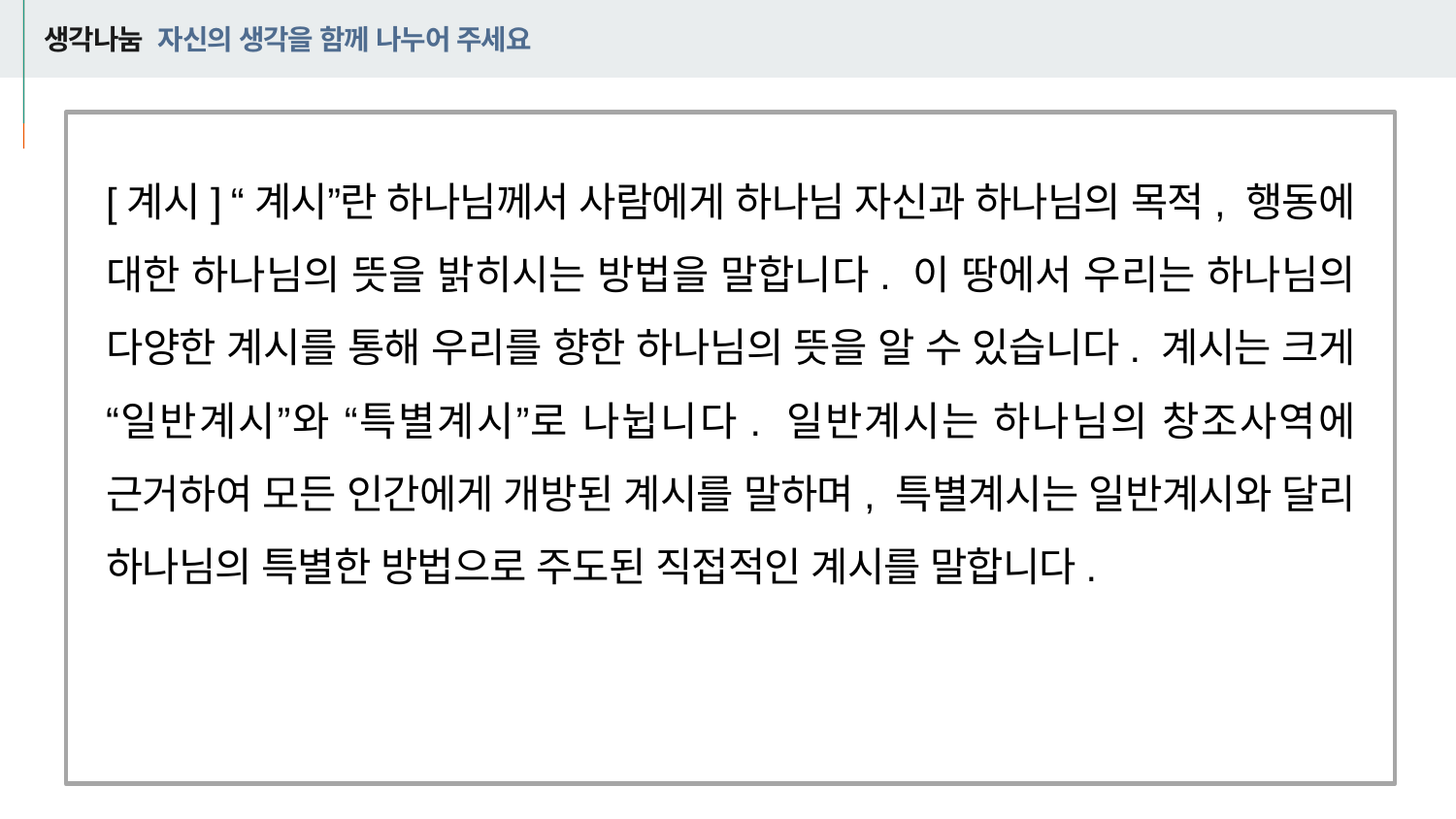

# 생각나눔  자신의 생각을 함께 나누어 주세요
[계시] “계시”란 하나님께서 사람에게 하나님 자신과 하나님의 목적, 행동에 대한 하나님의 뜻을 밝히시는 방법을 말합니다. 이 땅에서 우리는 하나님의 다양한 계시를 통해 우리를 향한 하나님의 뜻을 알 수 있습니다. 계시는 크게 “일반계시”와 “특별계시”로 나뉩니다. 일반계시는 하나님의 창조사역에 근거하여 모든 인간에게 개방된 계시를 말하며, 특별계시는 일반계시와 달리 하나님의 특별한 방법으로 주도된 직접적인 계시를 말합니다.